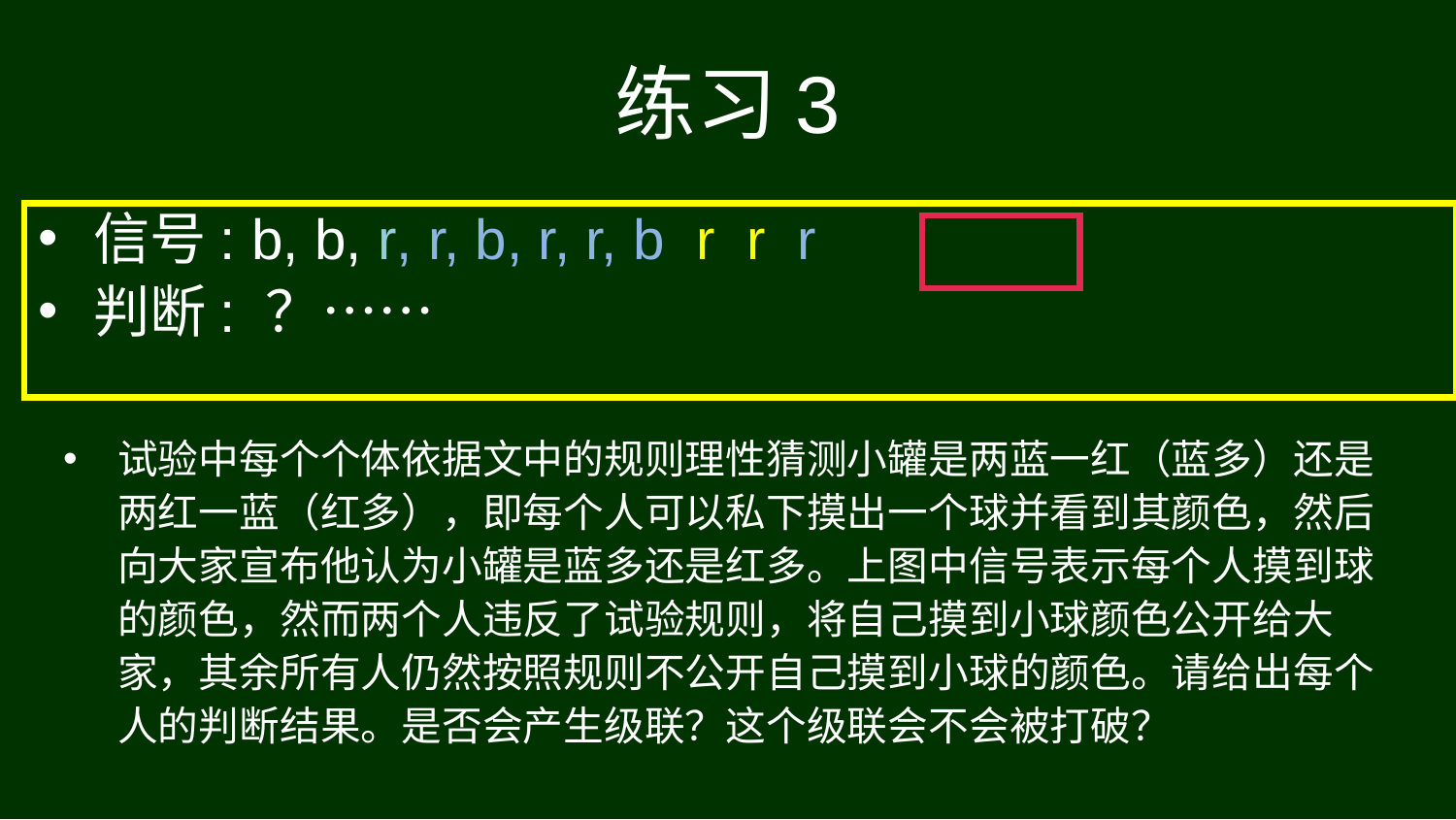

练习3
信号: b, b, r, r, b, r, r, b  r  r  r
判断: ？……

试验中每个个体依据文中的规则理性猜测小罐是两蓝一红（蓝多）还是两红一蓝（红多），即每个人可以私下摸出一个球并看到其颜色，然后向大家宣布他认为小罐是蓝多还是红多。上图中信号表示每个人摸到球的颜色，然而两个人违反了试验规则，将自己摸到小球颜色公开给大家，其余所有人仍然按照规则不公开自己摸到小球的颜色。请给出每个人的判断结果。是否会产生级联？这个级联会不会被打破？